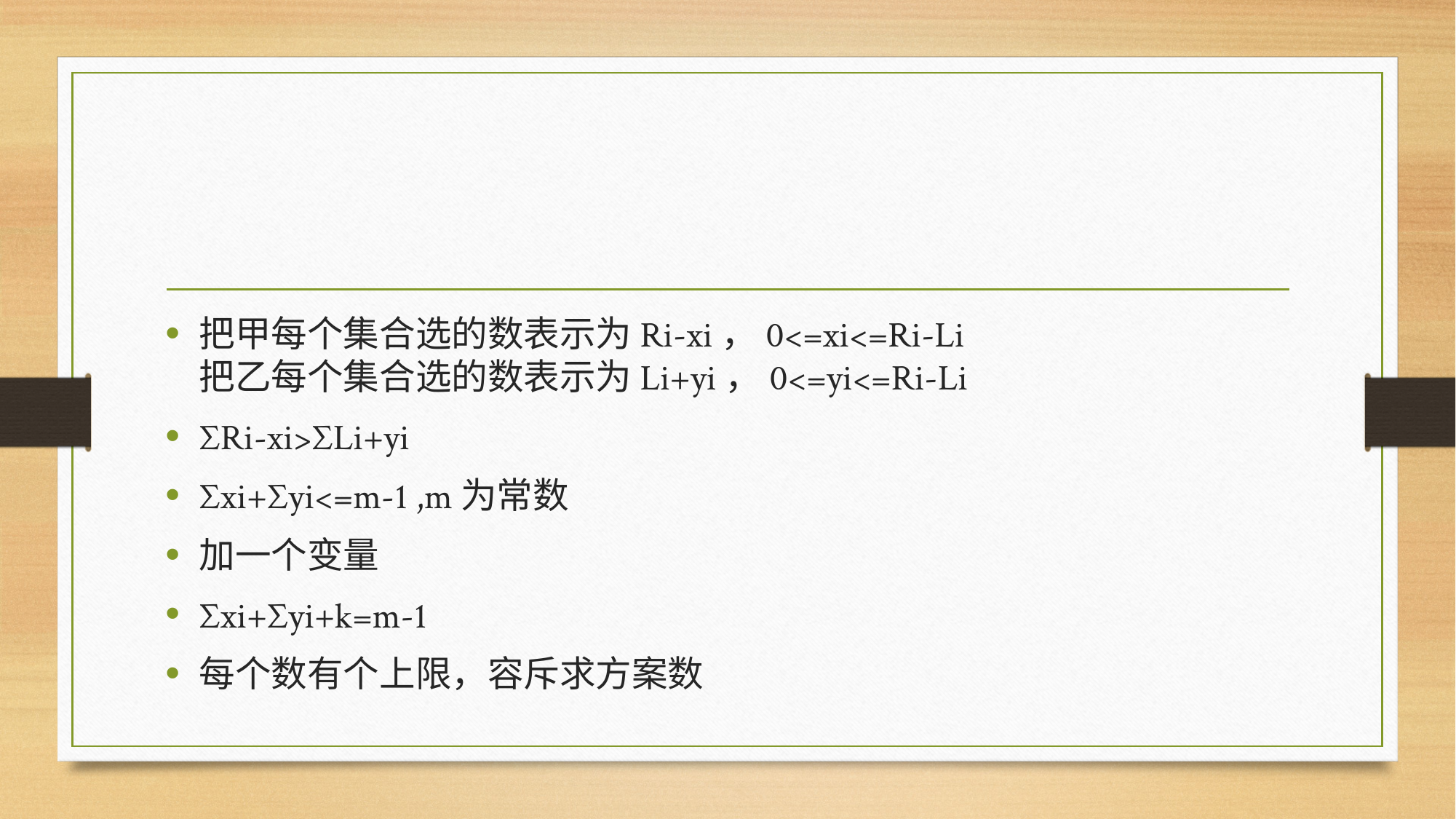

#
把甲每个集合选的数表示为Ri-xi，0<=xi<=Ri-Li 
把乙每个集合选的数表示为Li+yi，0<=yi<=Ri-Li
∑Ri-xi>∑Li+yi
∑xi+∑yi<=m-1 ,m为常数
加一个变量
∑xi+∑yi+k=m-1
每个数有个上限，容斥求方案数